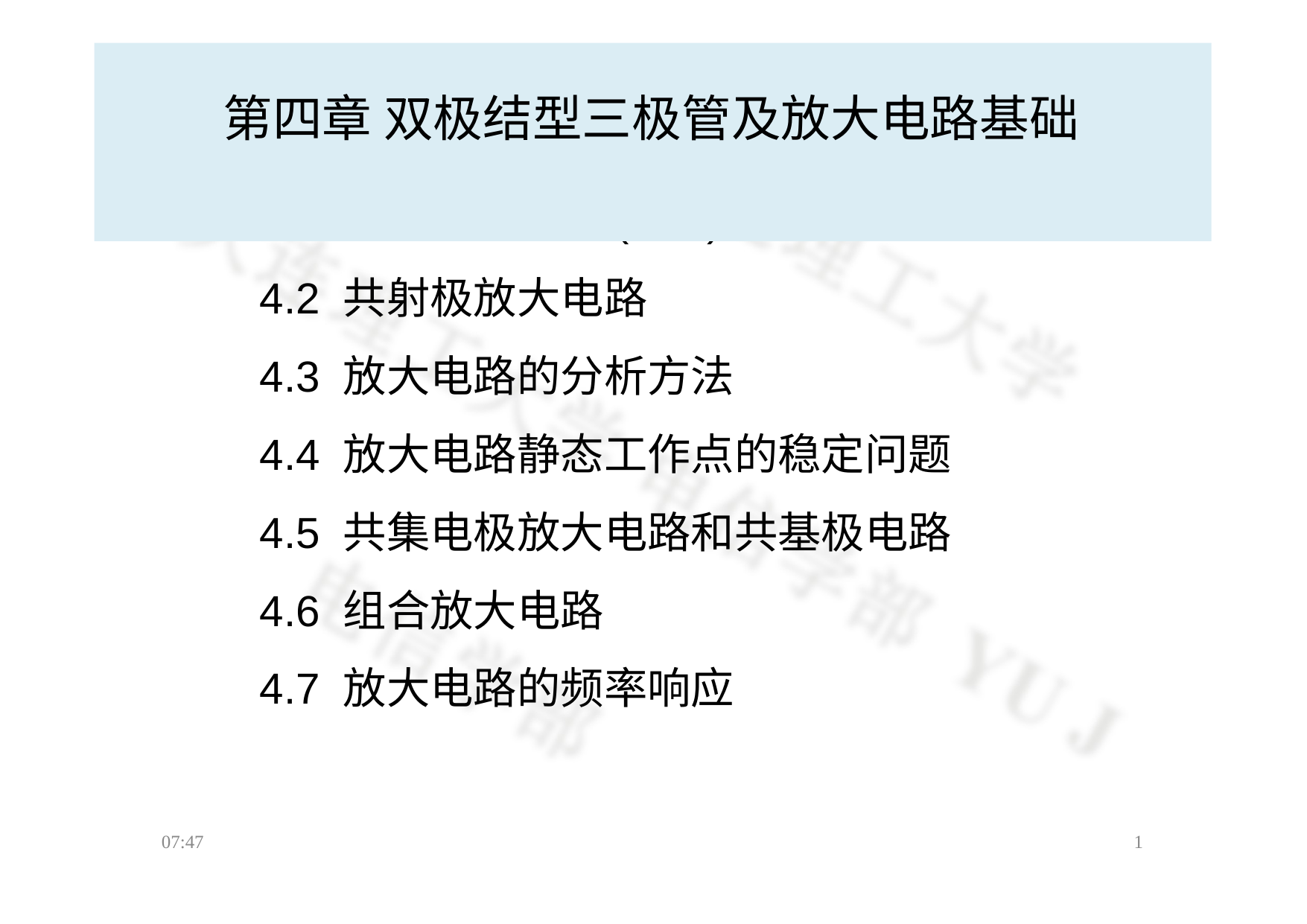

# 第四章 双极结型三极管及放大电路基础
4.1 半导体三极管(BJT)
4.2 共射极放大电路
4.3 放大电路的分析方法
4.4 放大电路静态工作点的稳定问题
4.5 共集电极放大电路和共基极电路
4.6 组合放大电路
4.7 放大电路的频率响应
07:47
1